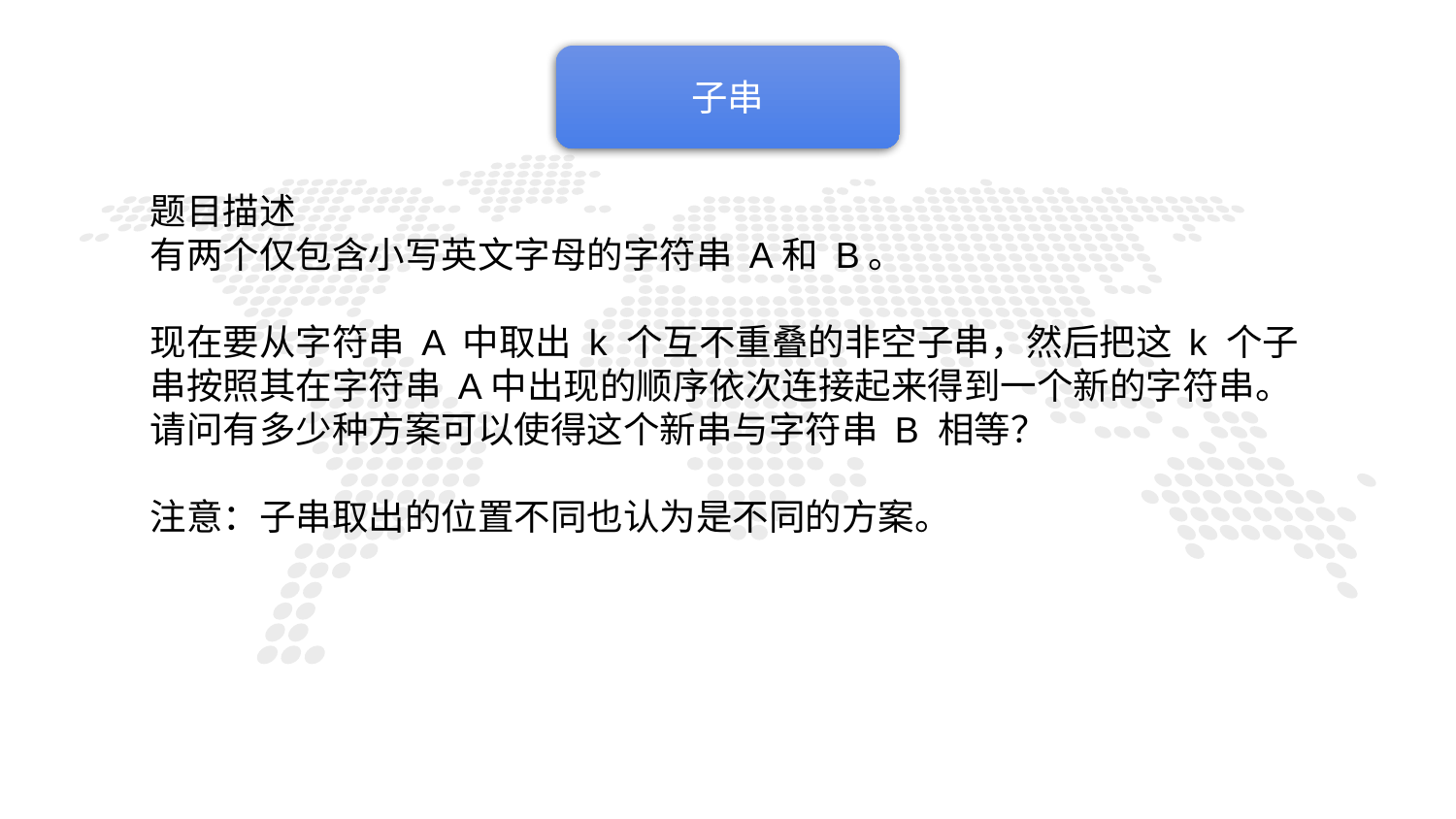

子串
题目描述
有两个仅包含小写英文字母的字符串 A和 B。

现在要从字符串 A 中取出 k 个互不重叠的非空子串，然后把这 k 个子串按照其在字符串 A中出现的顺序依次连接起来得到一个新的字符串。请问有多少种方案可以使得这个新串与字符串 B 相等？

注意：子串取出的位置不同也认为是不同的方案。